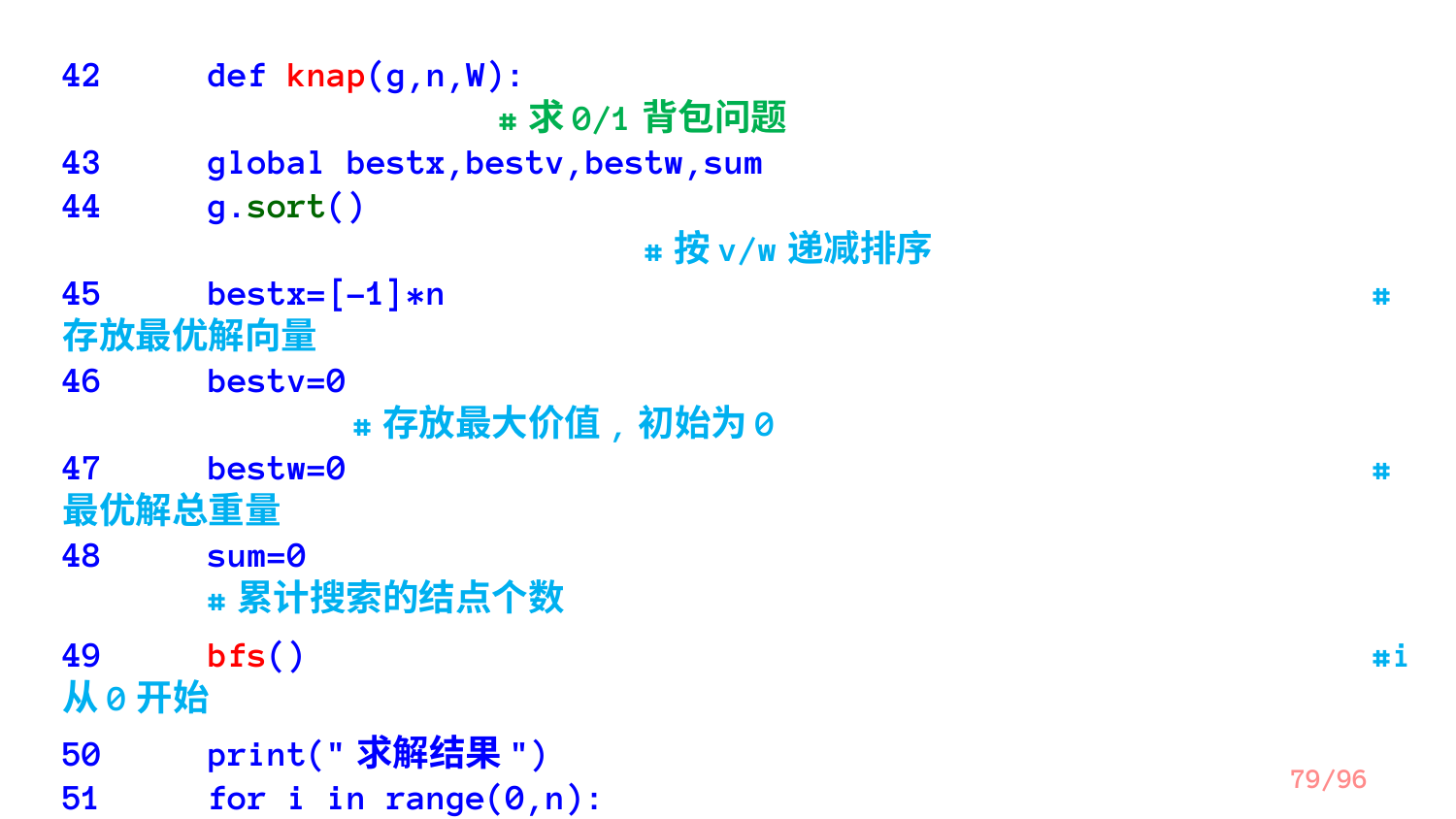

42	def knap(g,n,W):									#求0/1背包问题
43  	global bestx,bestv,bestw,sum
44  	g.sort()											#按v/w递减排序
45  	bestx=[-1]*n	      						#存放最优解向量
46  	bestv=0			    							#存放最大价值,初始为0
47  	bestw=0              						#最优解总重量
48  	sum=0				                			#累计搜索的结点个数
49  	bfs()				                    		#i从0开始
50  	print("求解结果")
51  	for i in range(0,n):
52   	if bestx[i]==1:print("  选取第%d个物品"%(g[i].no))
53  		print("  总重量=%d,总价值=%d"%(bestw,bestv))
54  	print("sum=",sum)
79/96